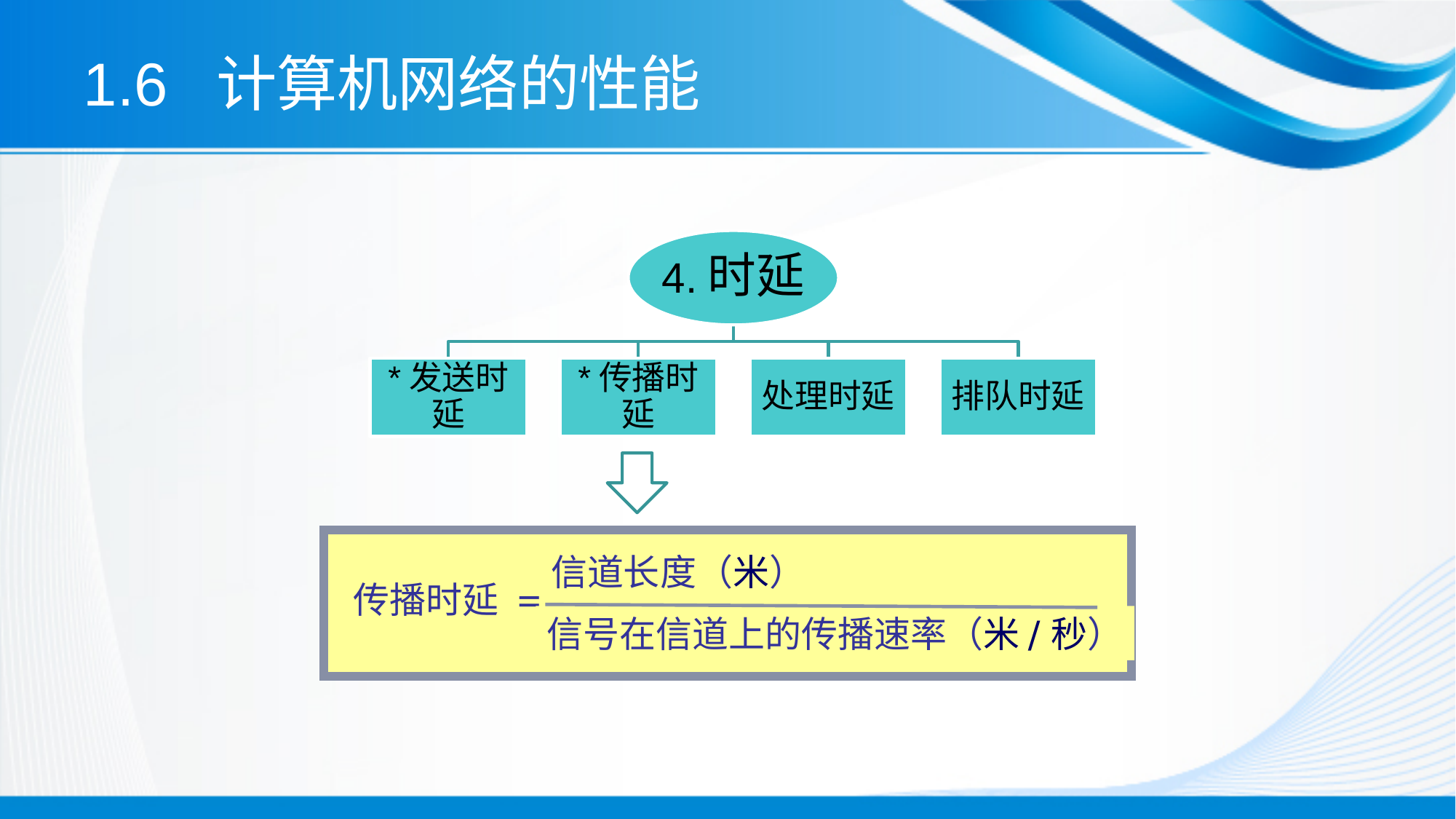

# 1.6  计算机网络的性能
4.时延
*发送时延
*传播时延
处理时延
排队时延

信道长度（米）
传播时延 =

信号在信道上的传播速率（米/秒）